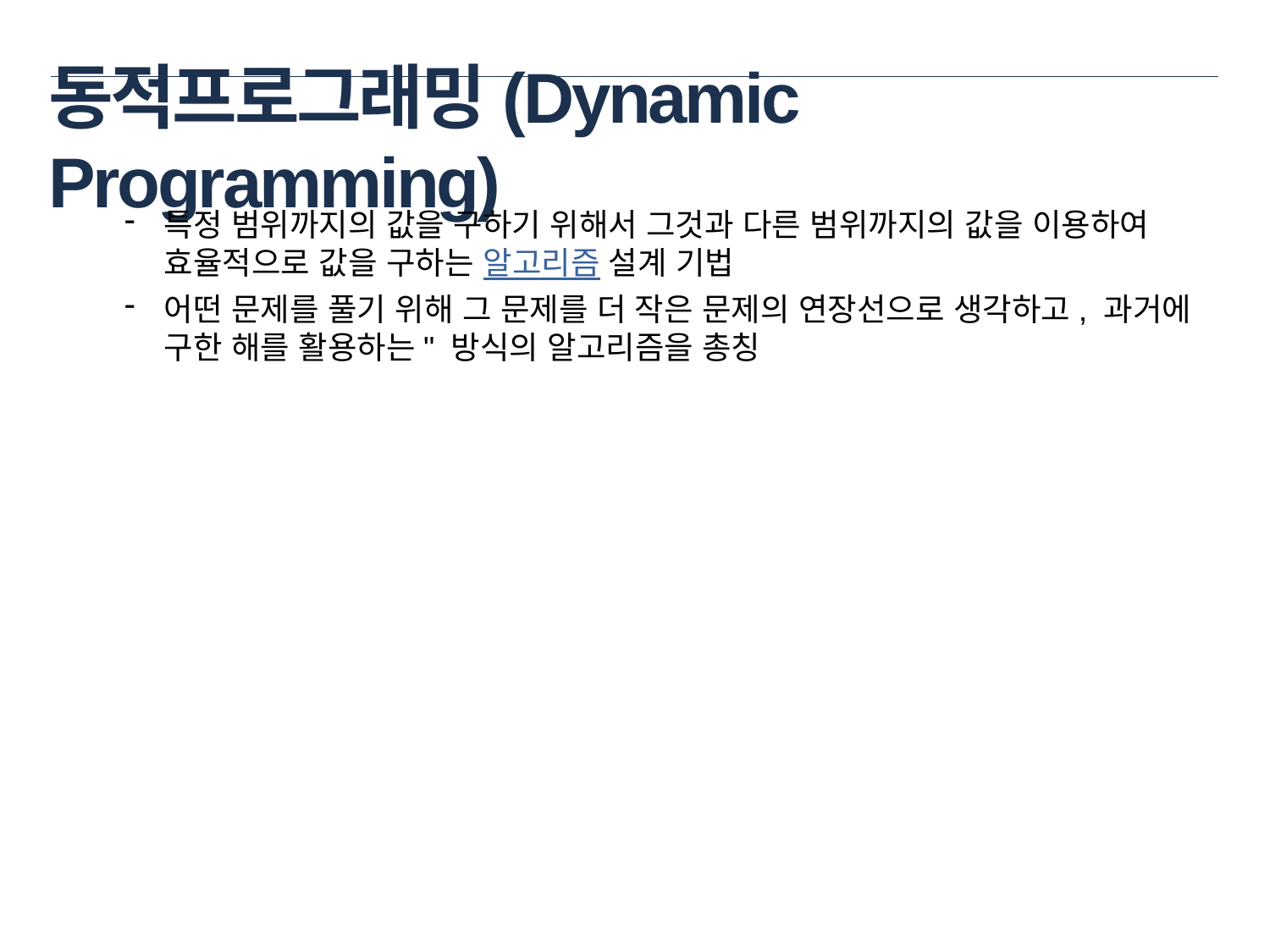

# 동적프로그래밍(Dynamic Programming)
특정 범위까지의 값을 구하기 위해서 그것과 다른 범위까지의 값을 이용하여 효율적으로 값을 구하는 알고리즘 설계 기법
어떤 문제를 풀기 위해 그 문제를 더 작은 문제의 연장선으로 생각하고, 과거에 구한 해를 활용하는" 방식의 알고리즘을 총칭